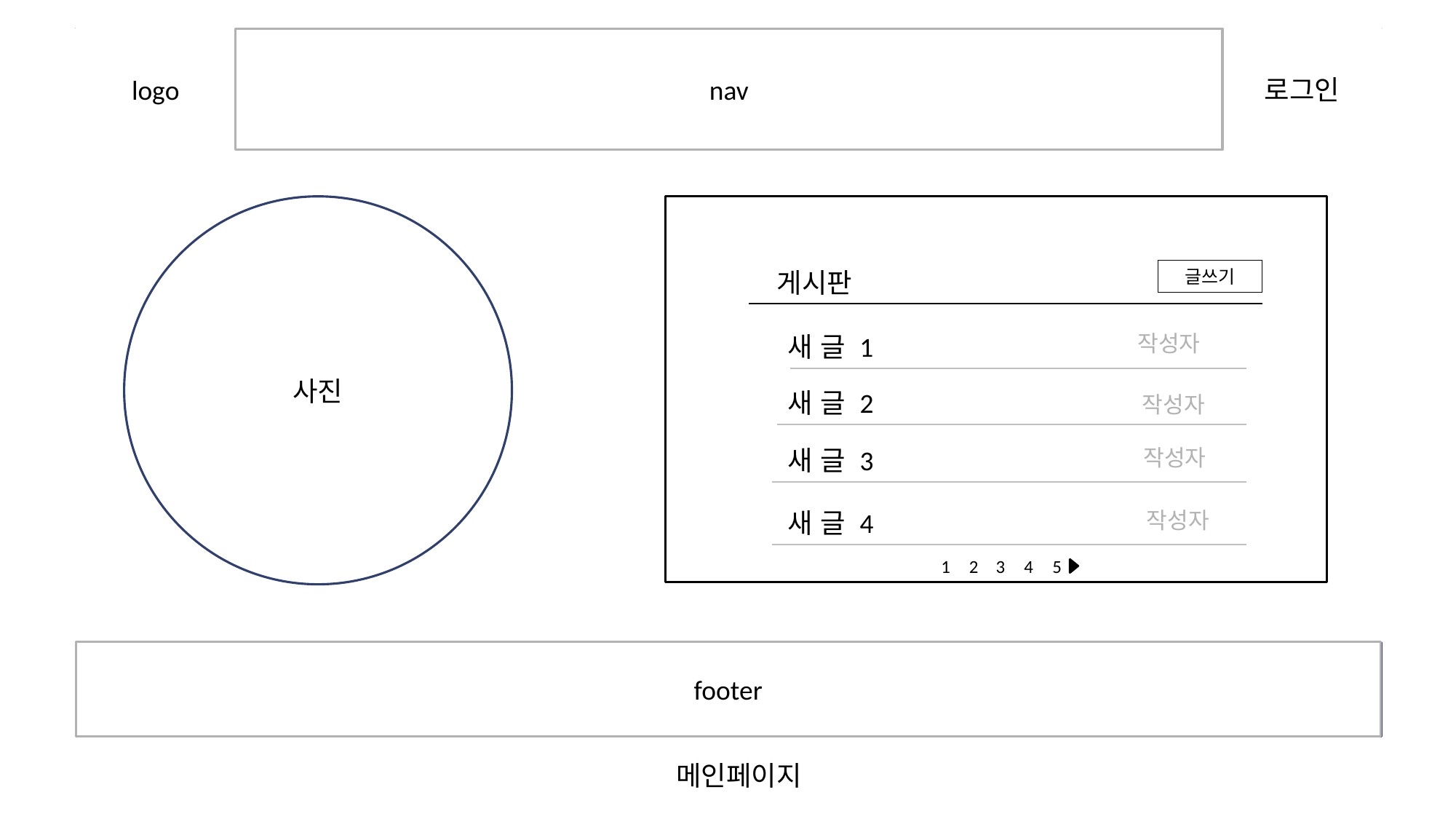

inner
header
logo
nav
로그인
Visual
new Board(5개)
사진

게시판
글쓰기
새 글 1
작성자
새 글 2
작성자
새 글 3
작성자
새 글 4
작성자
2
3
1
4
5

footer
메인페이지